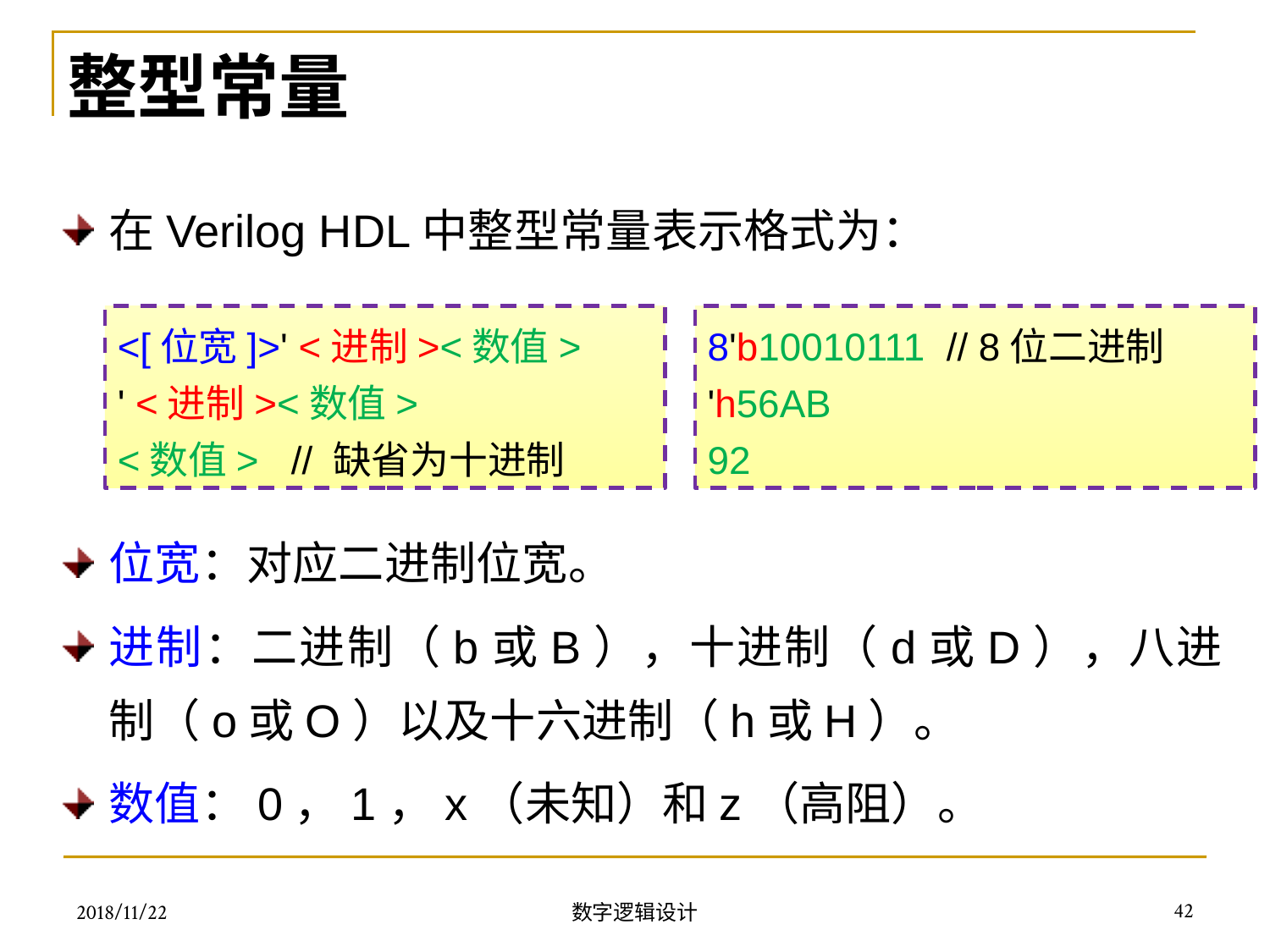

整型常量
在Verilog HDL中整型常量表示格式为：

位宽：对应二进制位宽。
进制：二进制（b或B），十进制（d或D），八进制（o或O）以及十六进制（h或H）。
数值：0，1，x（未知）和z（高阻）。
<[位宽]>' <进制><数值>
' <进制><数值>
<数值>   // 缺省为十进制
8'b10010111  // 8位二进制
'h56AB
92
2018/11/22
42
数字逻辑设计